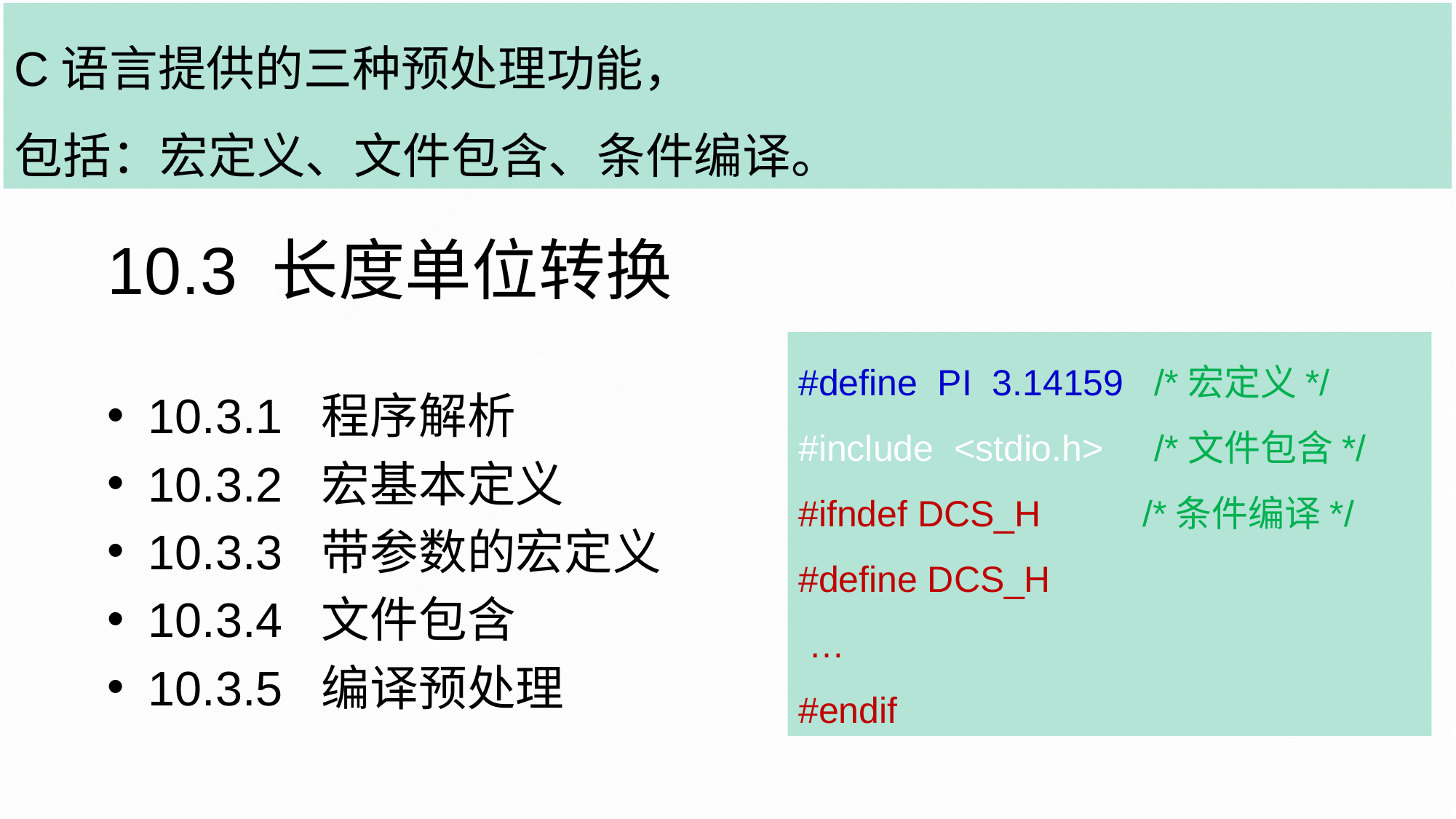

C语言提供的三种预处理功能，
包括：宏定义、文件包含、条件编译。
10.3 长度单位转换

10.3.1  程序解析
10.3.2  宏基本定义
10.3.3  带参数的宏定义
10.3.4  文件包含
10.3.5  编译预处理
#define  PI  3.14159   /*宏定义*/
#include  <stdio.h>     /*文件包含*/
#ifndef DCS_H          /*条件编译*/
#define DCS_H
 …
#endif